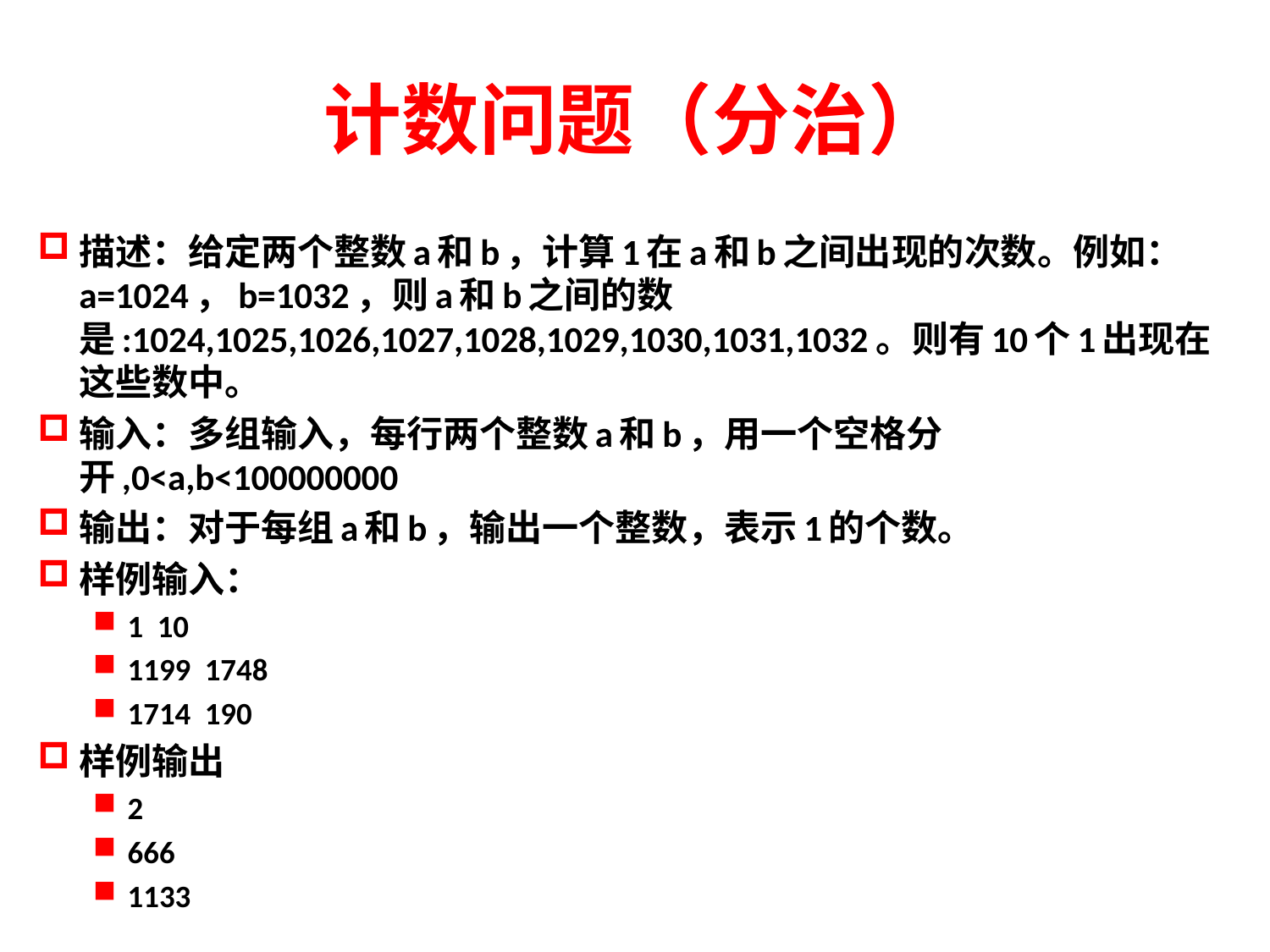

# 计数问题（分治）
描述：给定两个整数a和b，计算1在a和b之间出现的次数。例如：a=1024，b=1032，则a和b之间的数是:1024,1025,1026,1027,1028,1029,1030,1031,1032。则有10个1出现在这些数中。
输入：多组输入，每行两个整数a和b，用一个空格分开,0<a,b<100000000
输出：对于每组a和b，输出一个整数，表示1的个数。
样例输入：
1  10
1199  1748
1714  190
样例输出
2
666
1133